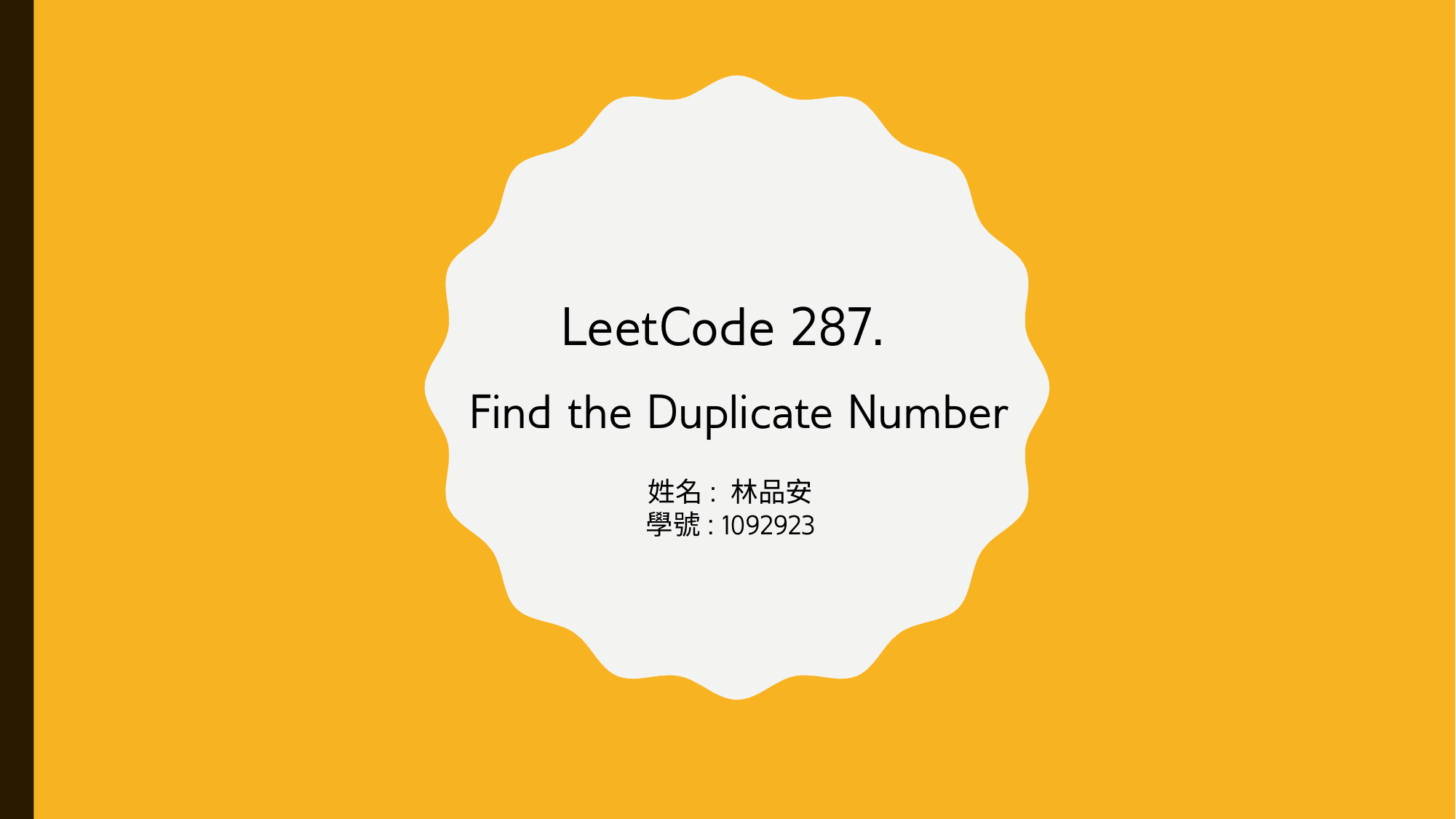

LeetCode 287.
Find the Duplicate Number
姓名: 林品安
學號: 1092923